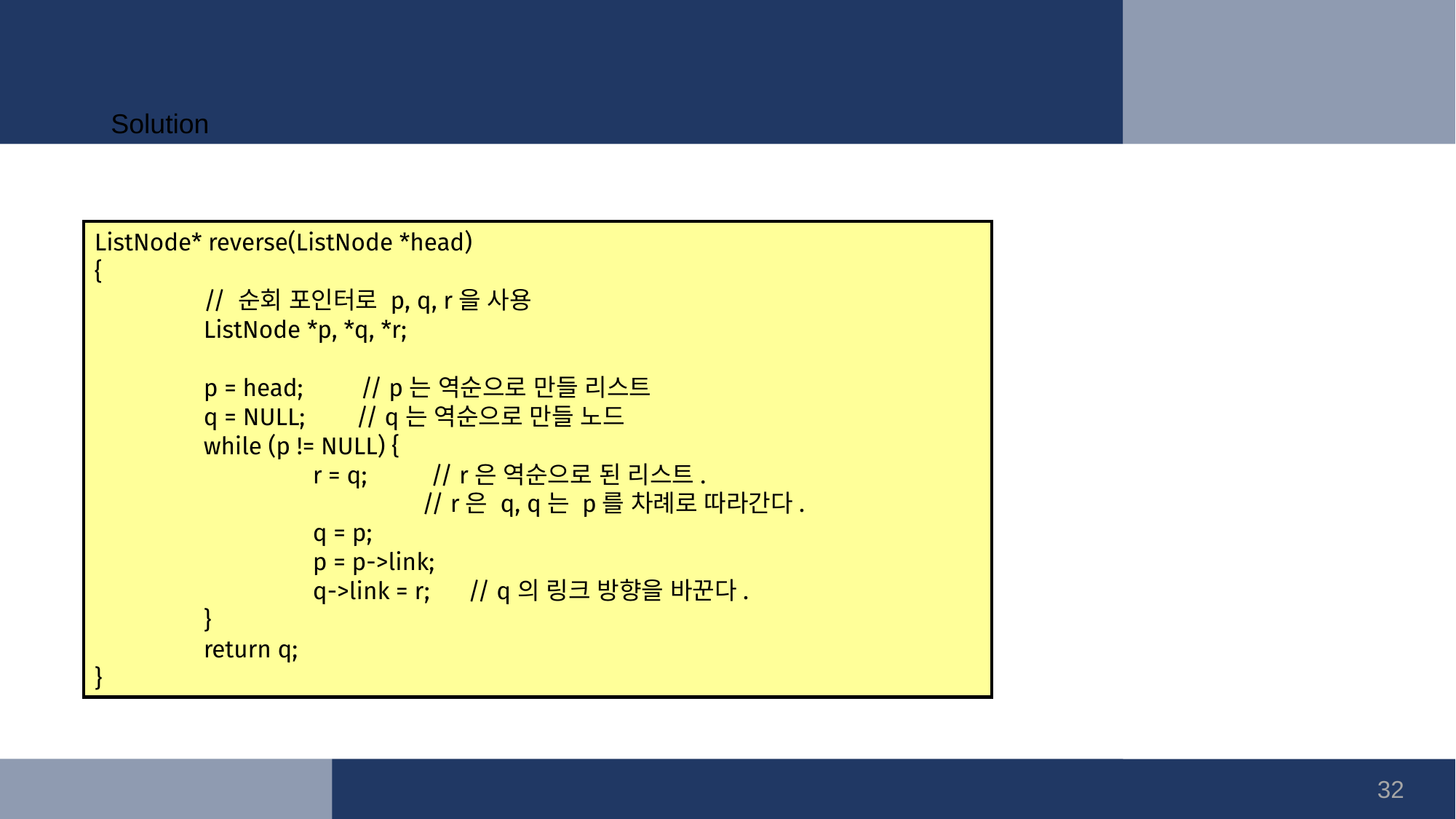

# Solution
ListNode* reverse(ListNode *head)
{
	// 순회 포인터로 p, q, r을 사용
	ListNode *p, *q, *r;

	p = head;         // p는 역순으로 만들 리스트
	q = NULL;        // q는 역순으로 만들 노드
	while (p != NULL) {
		r = q;          // r은 역순으로 된 리스트.
			// r은 q, q는 p를 차례로 따라간다.
		q = p;
		p = p->link;
		q->link = r;      // q의 링크 방향을 바꾼다.
	}
	return q;
}
32